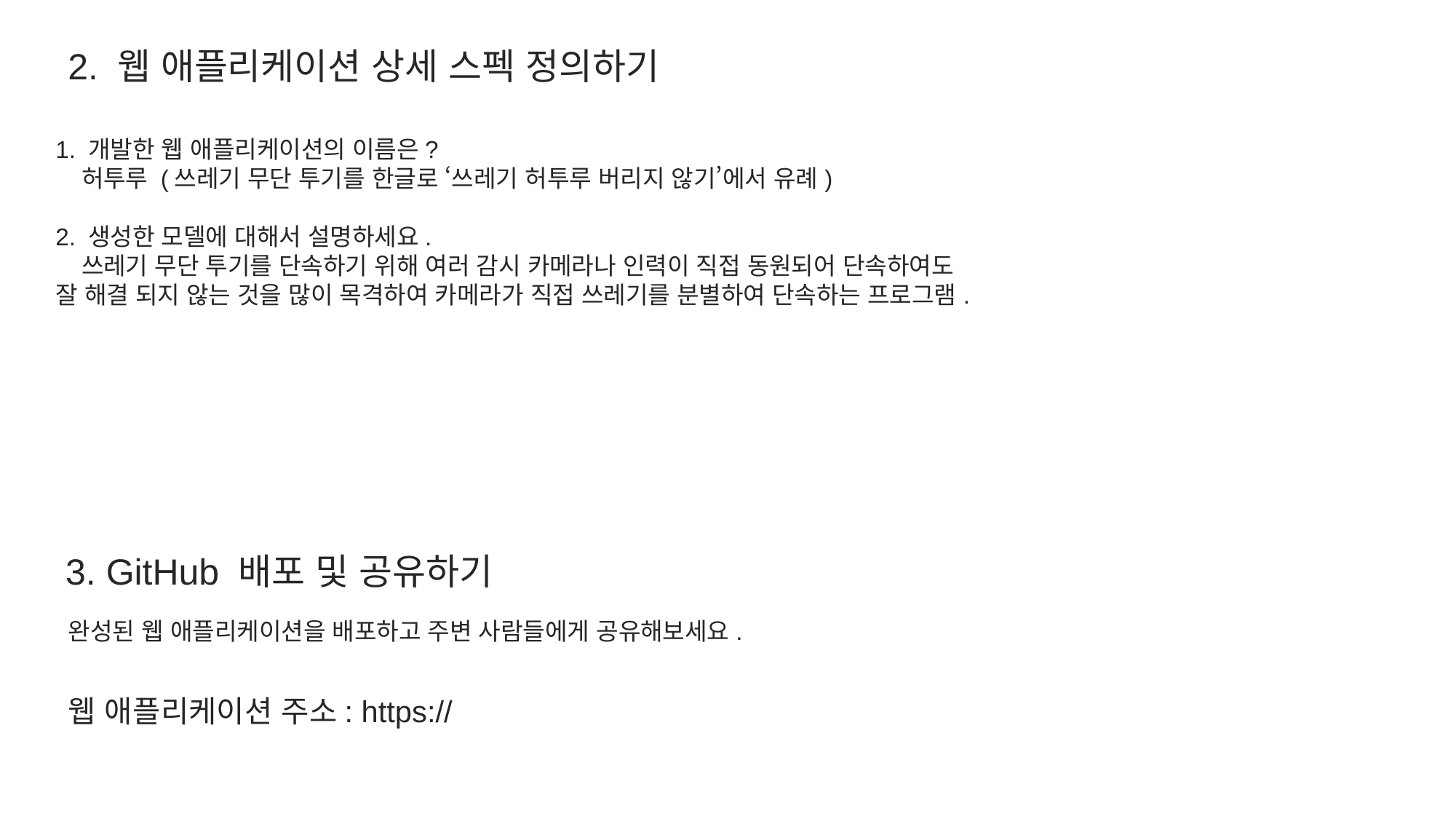

2. 웹 애플리케이션 상세 스펙 정의하기
1. 개발한 웹 애플리케이션의 이름은?
   허투루 (쓰레기 무단 투기를 한글로 ‘쓰레기 허투루 버리지 않기’에서 유례)
2. 생성한 모델에 대해서 설명하세요.
   쓰레기 무단 투기를 단속하기 위해 여러 감시 카메라나 인력이 직접 동원되어 단속하여도
잘 해결 되지 않는 것을 많이 목격하여 카메라가 직접 쓰레기를 분별하여 단속하는 프로그램.
3. GitHub 배포 및 공유하기
완성된 웹 애플리케이션을 배포하고 주변 사람들에게 공유해보세요.
웹 애플리케이션 주소: https://